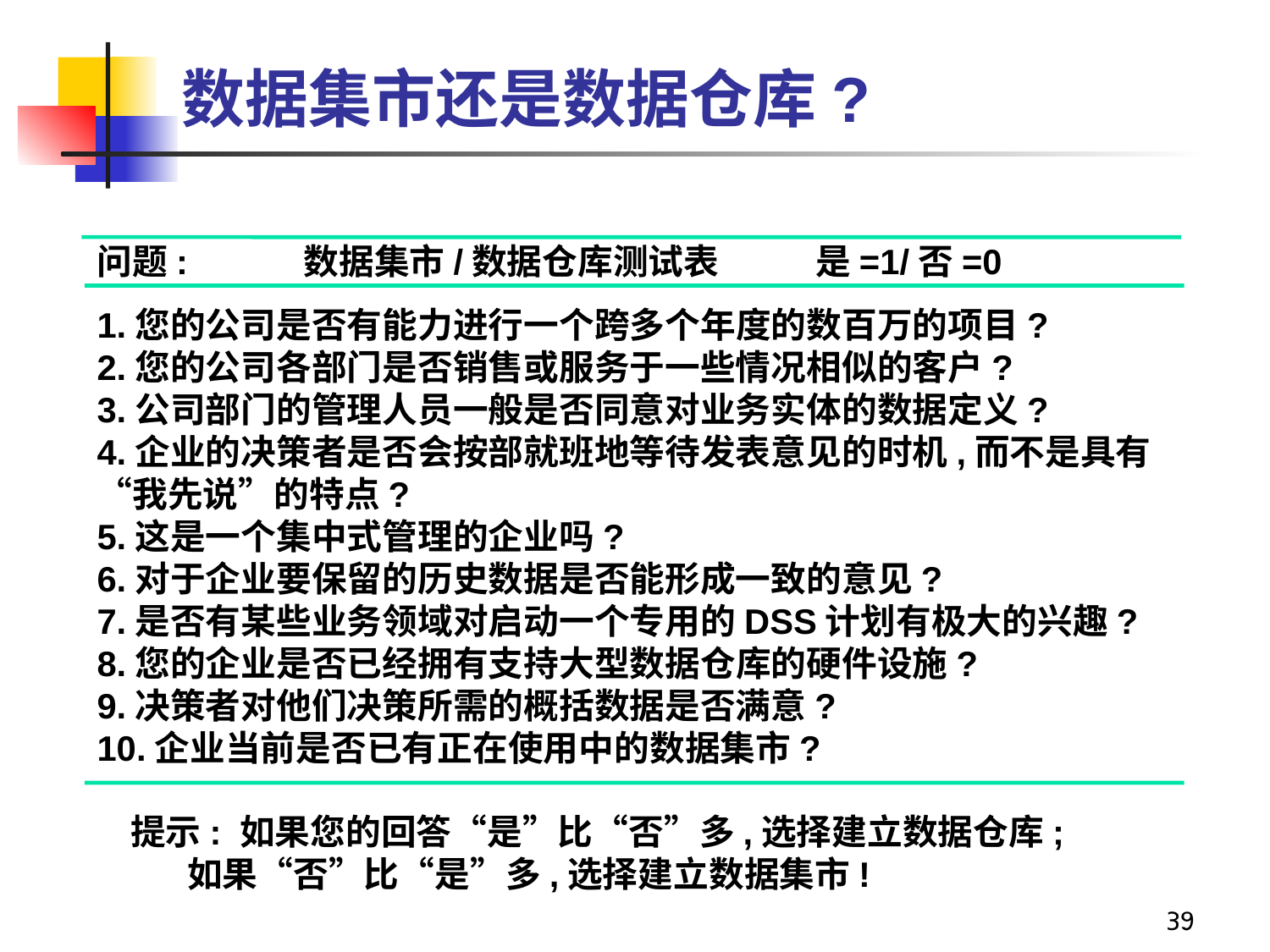

数据集市还是数据仓库?
问题:           数据集市/数据仓库测试表            是=1/否=0

1.您的公司是否有能力进行一个跨多个年度的数百万的项目?
2.您的公司各部门是否销售或服务于一些情况相似的客户?
3.公司部门的管理人员一般是否同意对业务实体的数据定义?
4.企业的决策者是否会按部就班地等待发表意见的时机,而不是具有“我先说”的特点?
5.这是一个集中式管理的企业吗?
6.对于企业要保留的历史数据是否能形成一致的意见?
7.是否有某些业务领域对启动一个专用的DSS计划有极大的兴趣?
8.您的企业是否已经拥有支持大型数据仓库的硬件设施?
9.决策者对他们决策所需的概括数据是否满意?
10.企业当前是否已有正在使用中的数据集市?

提示: 如果您的回答“是”比“否”多,选择建立数据仓库;
      如果“否”比“是”多,选择建立数据集市!
39